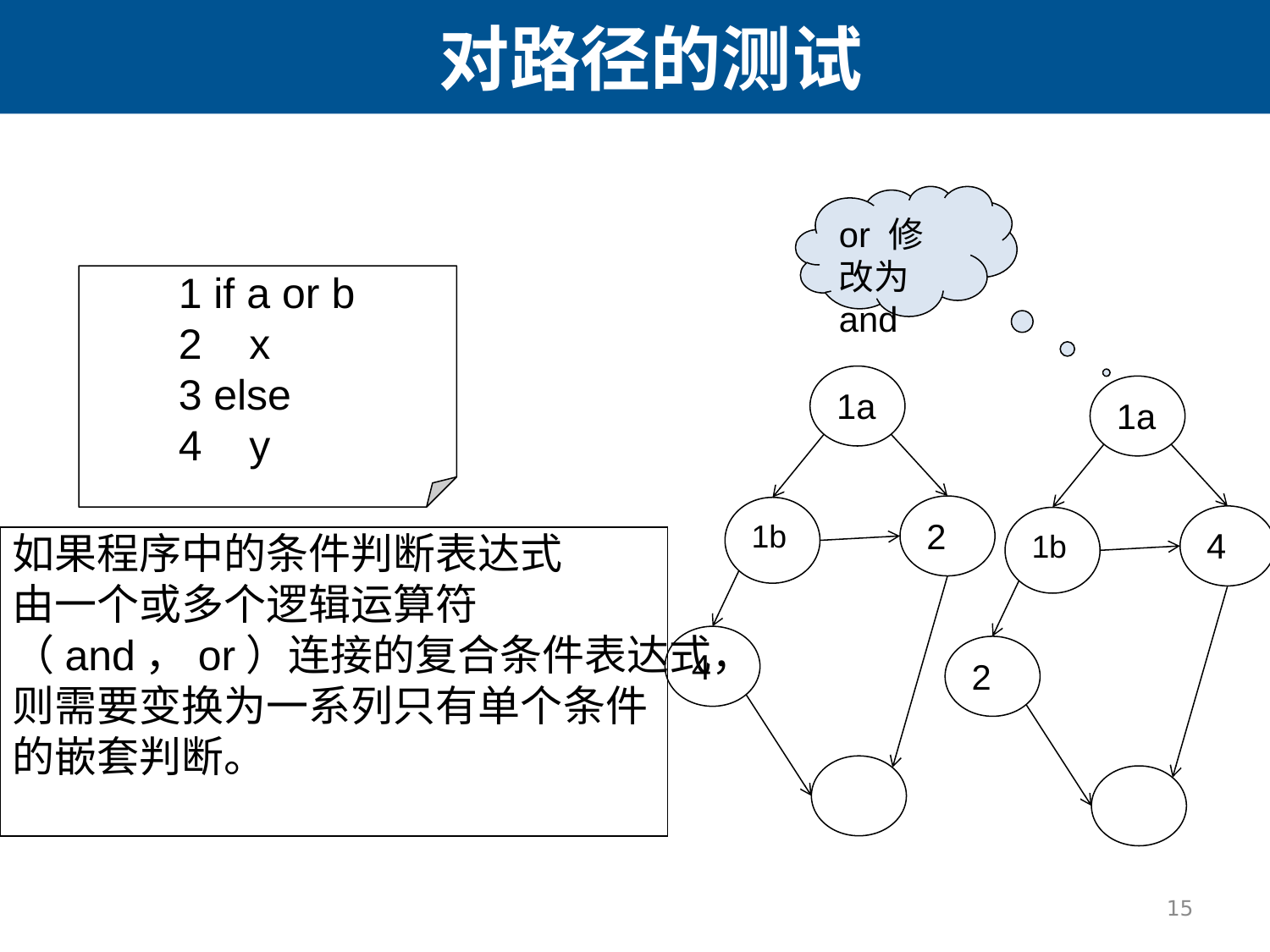

# 对路径的测试
or 修改为 and
  1 if a or b
  2    x
  3 else
  4    y

1a
2
1b
4

1a
4
1b
2

如果程序中的条件判断表达式
由一个或多个逻辑运算符
（and，or）连接的复合条件表达式，
则需要变换为一系列只有单个条件
的嵌套判断。
15